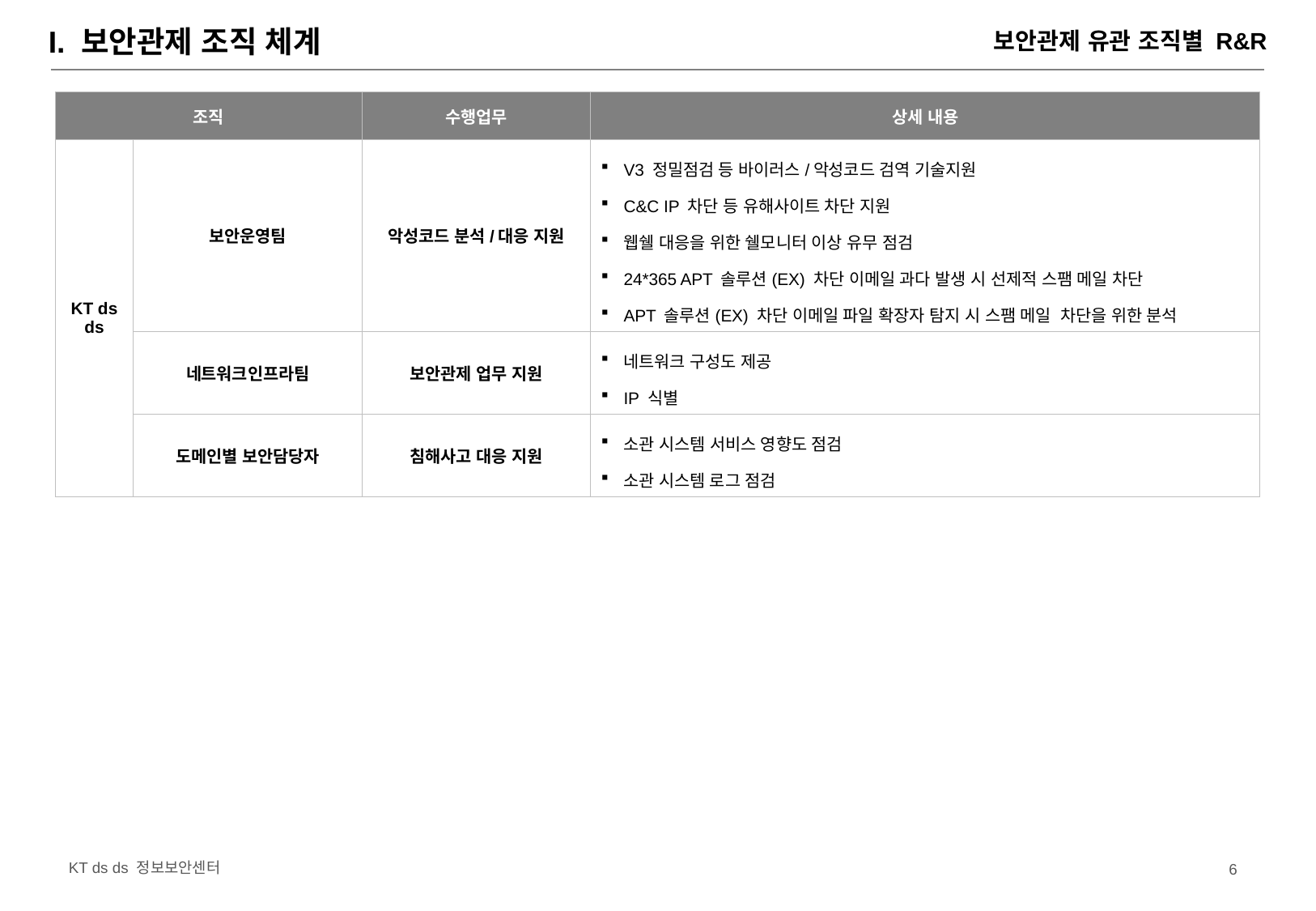

# I. 보안관제 조직 체계
보안관제 유관 조직별 R&R
| 조직 |  | 수행업무 | 상세 내용 |
| --- | --- | --- | --- |
| KT ds ds | 보안운영팀 | 악성코드 분석/대응 지원 | V3 정밀점검 등 바이러스/악성코드 검역 기술지원 C&C IP 차단 등 유해사이트 차단 지원 웹쉘 대응을 위한 쉘모니터 이상 유무 점검 24\*365 APT 솔루션(EX) 차단 이메일 과다 발생 시 선제적 스팸 메일 차단 APT 솔루션(EX) 차단 이메일 파일 확장자 탐지 시 스팸 메일 차단을 위한 분석 |
|  | 네트워크인프라팀 | 보안관제 업무 지원 | 네트워크 구성도 제공 IP 식별 |
|  | 도메인별 보안담당자 | 침해사고 대응 지원 | 소관 시스템 서비스 영향도 점검 소관 시스템 로그 점검 |
6